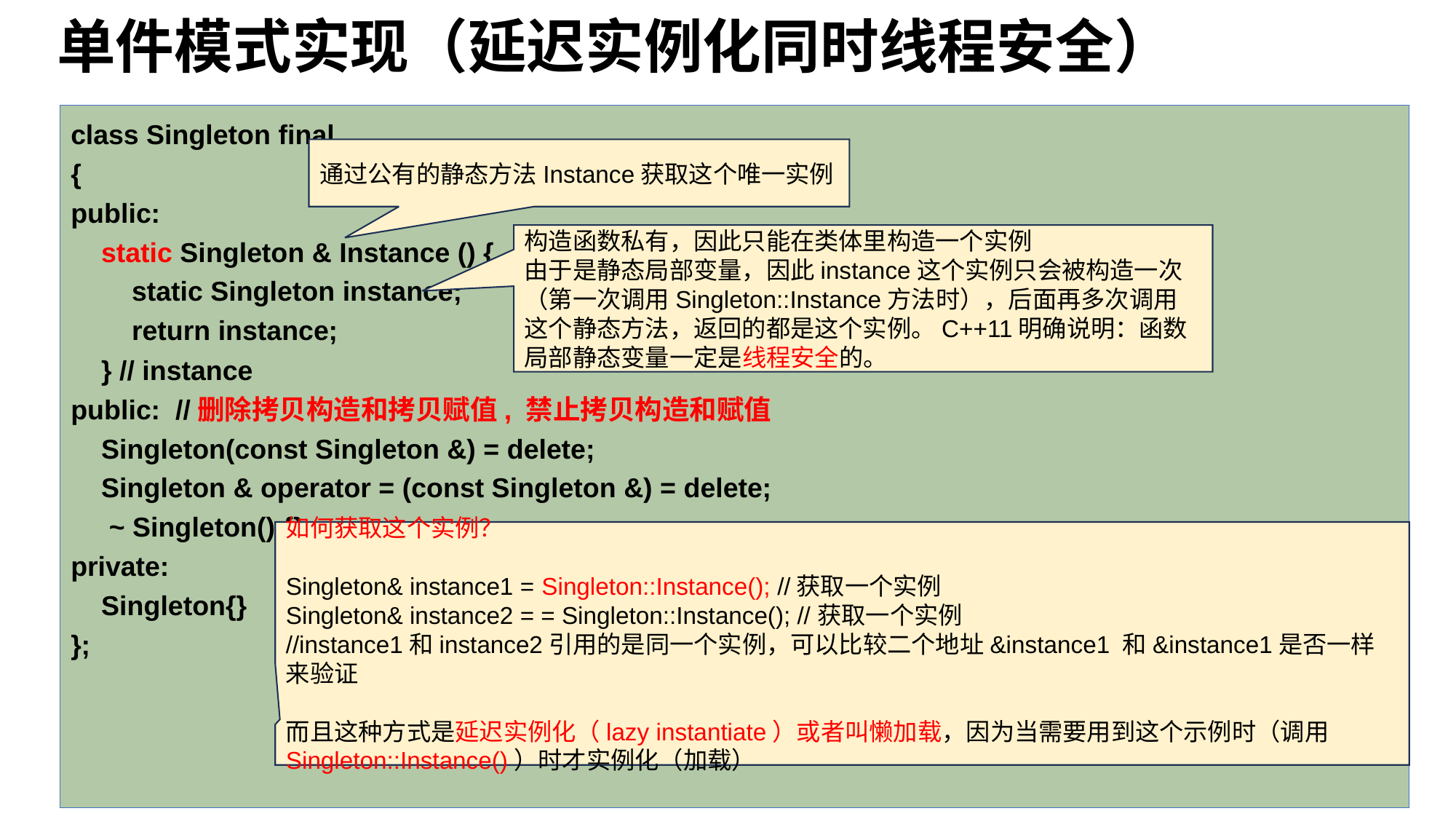

# 单件模式实现（延迟实例化同时线程安全）
class Singleton final
{
public:
    static Singleton & Instance () {
        static Singleton instance;
        return instance;
    } // instance
public:  //删除拷贝构造和拷贝赋值, 禁止拷贝构造和赋值
    Singleton(const Singleton &) = delete;
    Singleton & operator = (const Singleton &) = delete;
     ~ Singleton() {}
private:
    Singleton{}
};
通过公有的静态方法Instance获取这个唯一实例
构造函数私有，因此只能在类体里构造一个实例
由于是静态局部变量，因此instance这个实例只会被构造一次（第一次调用Singleton::Instance方法时），后面再多次调用这个静态方法，返回的都是这个实例。C++11明确说明：函数局部静态变量一定是线程安全的。
如何获取这个实例？

Singleton& instance1 = Singleton::Instance(); //获取一个实例
Singleton& instance2 = = Singleton::Instance(); //获取一个实例
//instance1和instance2引用的是同一个实例，可以比较二个地址&instance1 和&instance1是否一样来验证

而且这种方式是延迟实例化（lazy instantiate）或者叫懒加载，因为当需要用到这个示例时（调用Singleton::Instance()）时才实例化（加载）